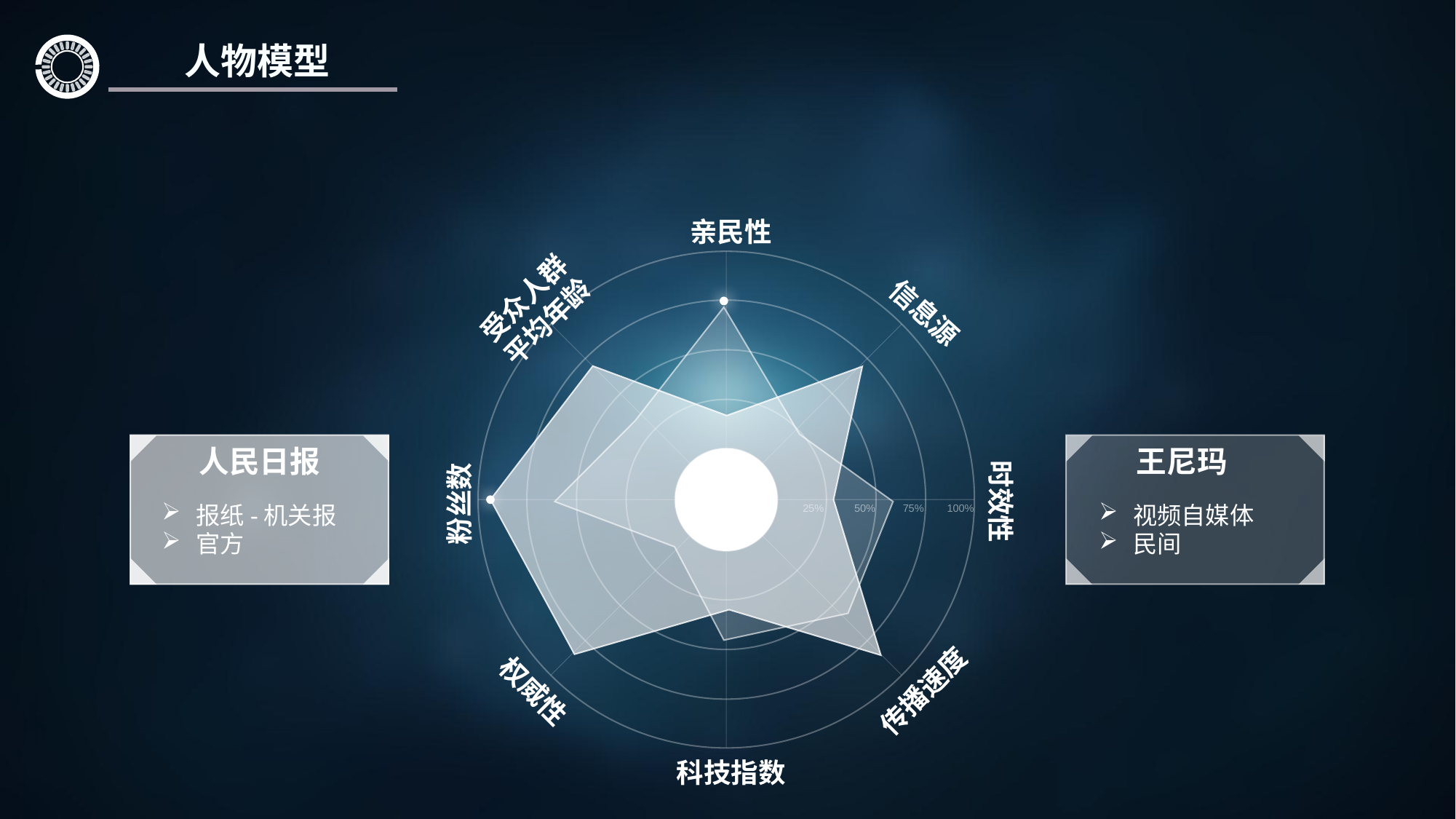

人物模型
亲民性

受众人群
平均年龄

信息源

人民日报
报纸-机关报
官方

王尼玛
视频自媒体
民间

时效性
粉丝数
25%
50%
75%
100%
传播速度
权威性
科技指数